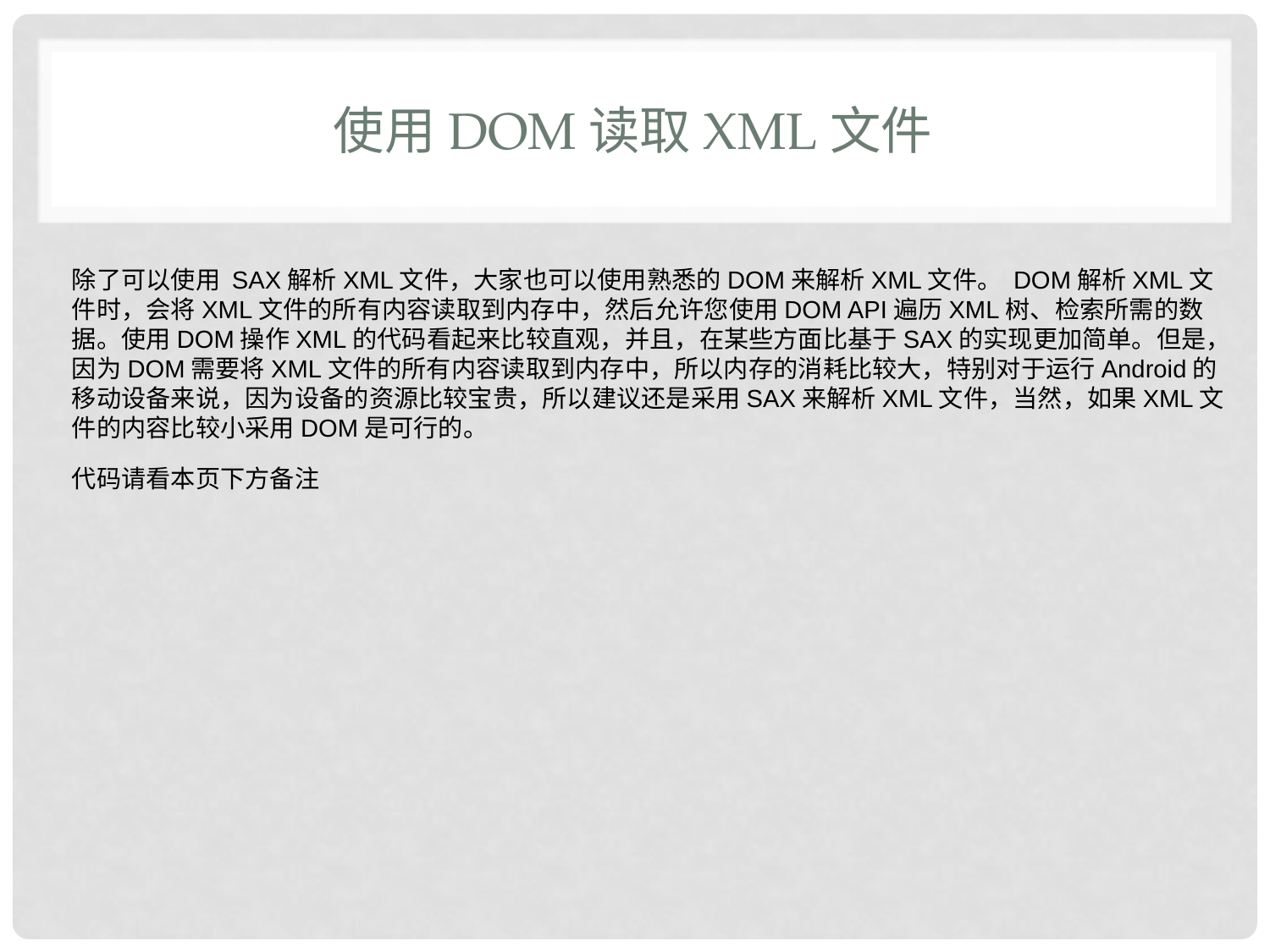

# 使用DOM读取XML文件
除了可以使用 SAX解析XML文件，大家也可以使用熟悉的DOM来解析XML文件。 DOM解析XML文件时，会将XML文件的所有内容读取到内存中，然后允许您使用DOM API遍历XML树、检索所需的数据。使用DOM操作XML的代码看起来比较直观，并且，在某些方面比基于SAX的实现更加简单。但是，因为DOM需要将XML文件的所有内容读取到内存中，所以内存的消耗比较大，特别对于运行Android的移动设备来说，因为设备的资源比较宝贵，所以建议还是采用SAX来解析XML文件，当然，如果XML文件的内容比较小采用DOM是可行的。

代码请看本页下方备注